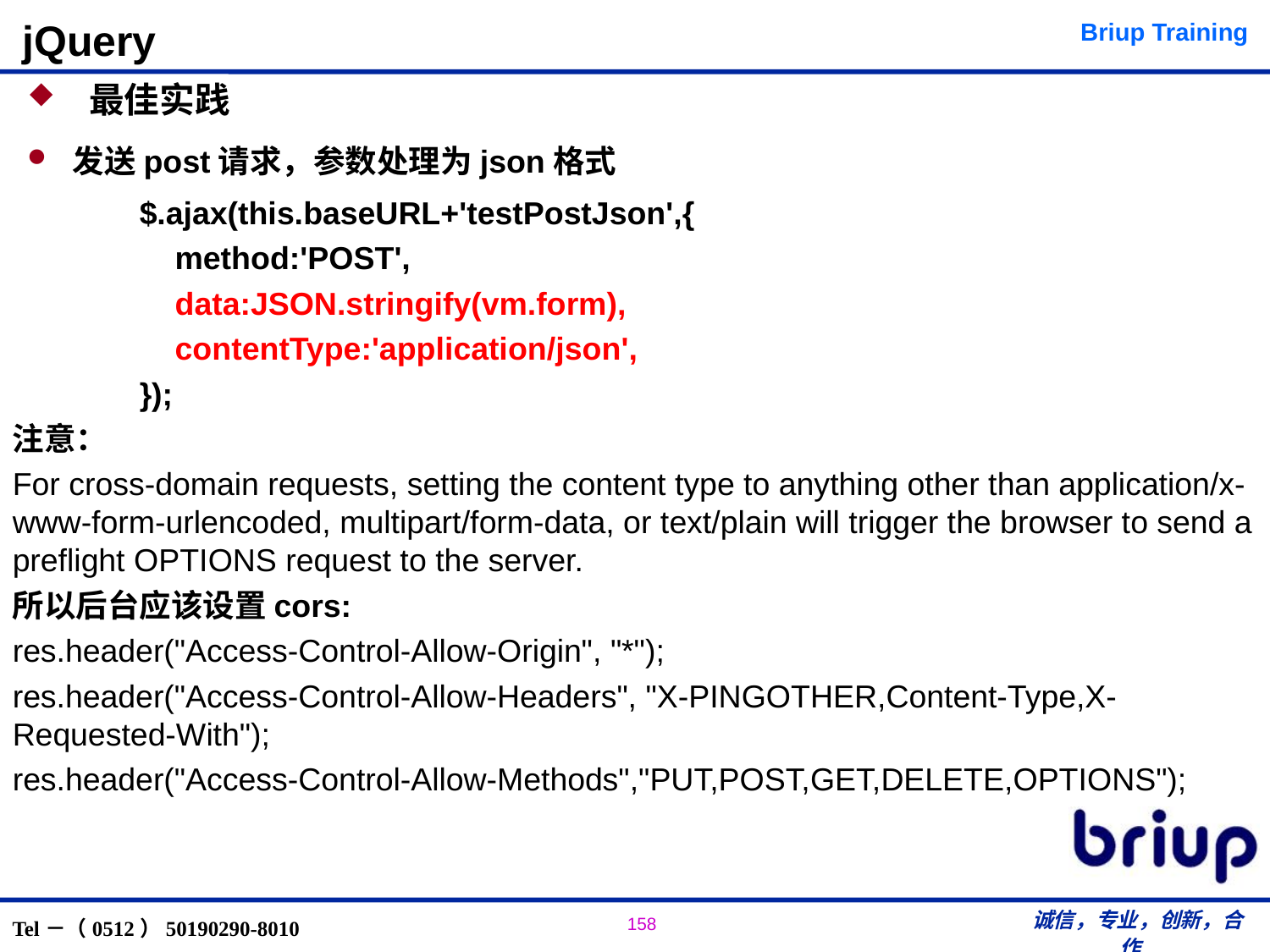

# jQuery
 最佳实践
发送post请求，参数处理为json格式
	$.ajax(this.baseURL+'testPostJson',{
	    method:'POST',
	    data:JSON.stringify(vm.form),
	    contentType:'application/json',
	});
注意：
For cross-domain requests, setting the content type to anything other than application/x-www-form-urlencoded, multipart/form-data, or text/plain will trigger the browser to send a preflight OPTIONS request to the server.
所以后台应该设置cors:
res.header("Access-Control-Allow-Origin", "*");
res.header("Access-Control-Allow-Headers", "X-PINGOTHER,Content-Type,X-Requested-With");
res.header("Access-Control-Allow-Methods","PUT,POST,GET,DELETE,OPTIONS");